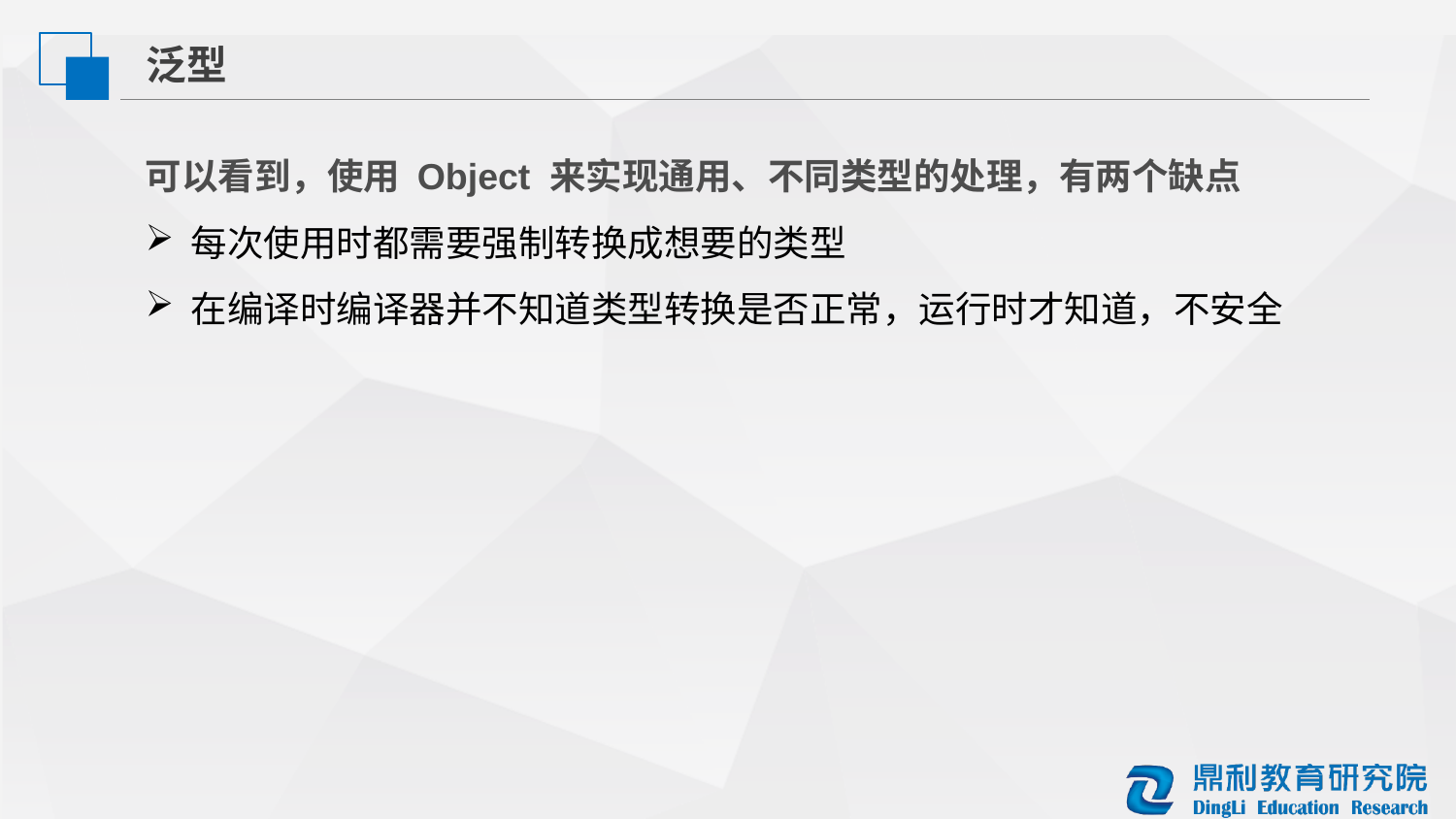

泛型
可以看到，使用 Object 来实现通用、不同类型的处理，有两个缺点
每次使用时都需要强制转换成想要的类型
在编译时编译器并不知道类型转换是否正常，运行时才知道，不安全